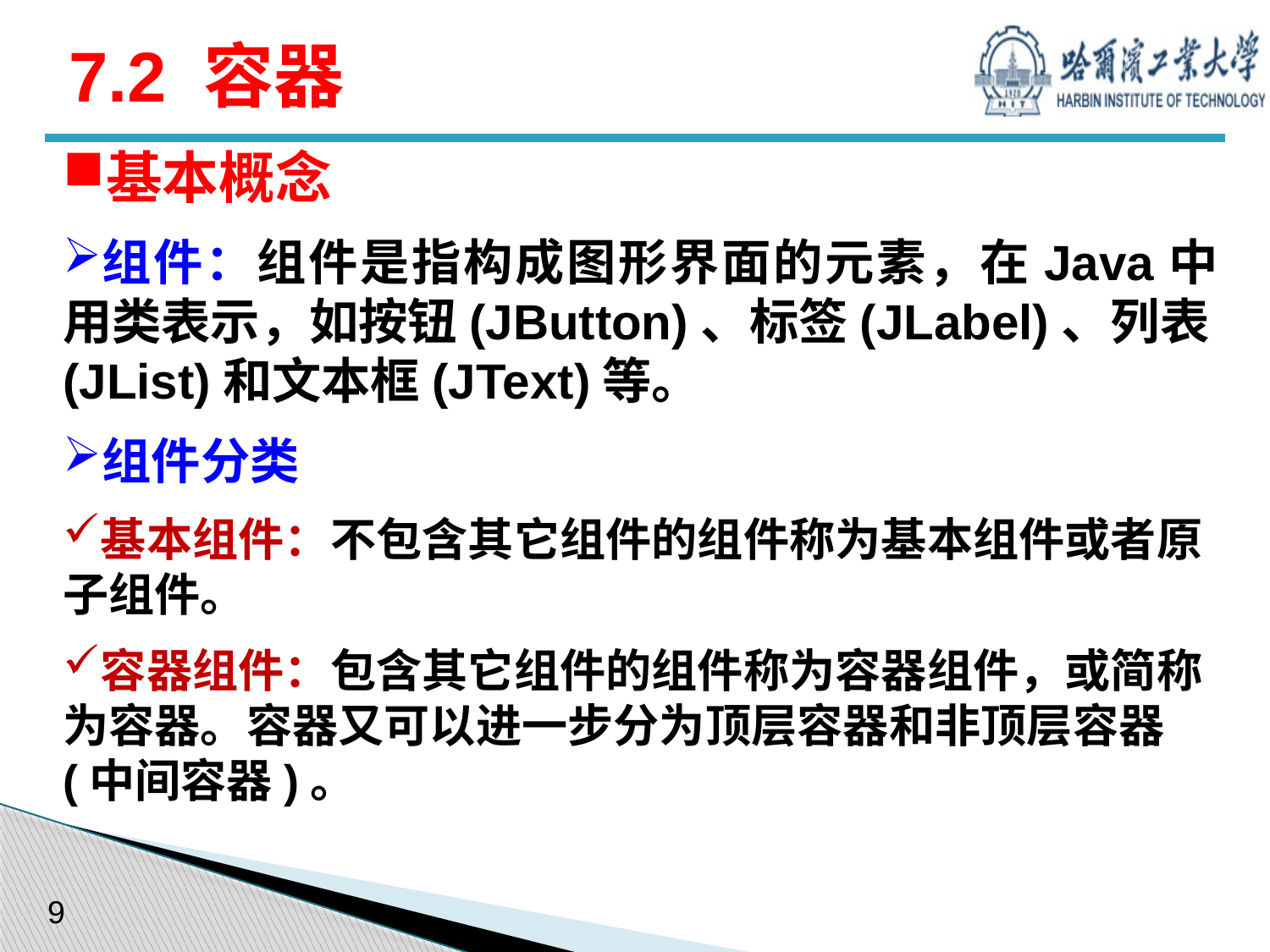

# 7.2 容器
基本概念
组件：组件是指构成图形界面的元素，在Java中用类表示，如按钮(JButton)、标签(JLabel)、列表(JList)和文本框(JText)等。
组件分类
基本组件：不包含其它组件的组件称为基本组件或者原子组件。
容器组件：包含其它组件的组件称为容器组件，或简称为容器。容器又可以进一步分为顶层容器和非顶层容器(中间容器)。